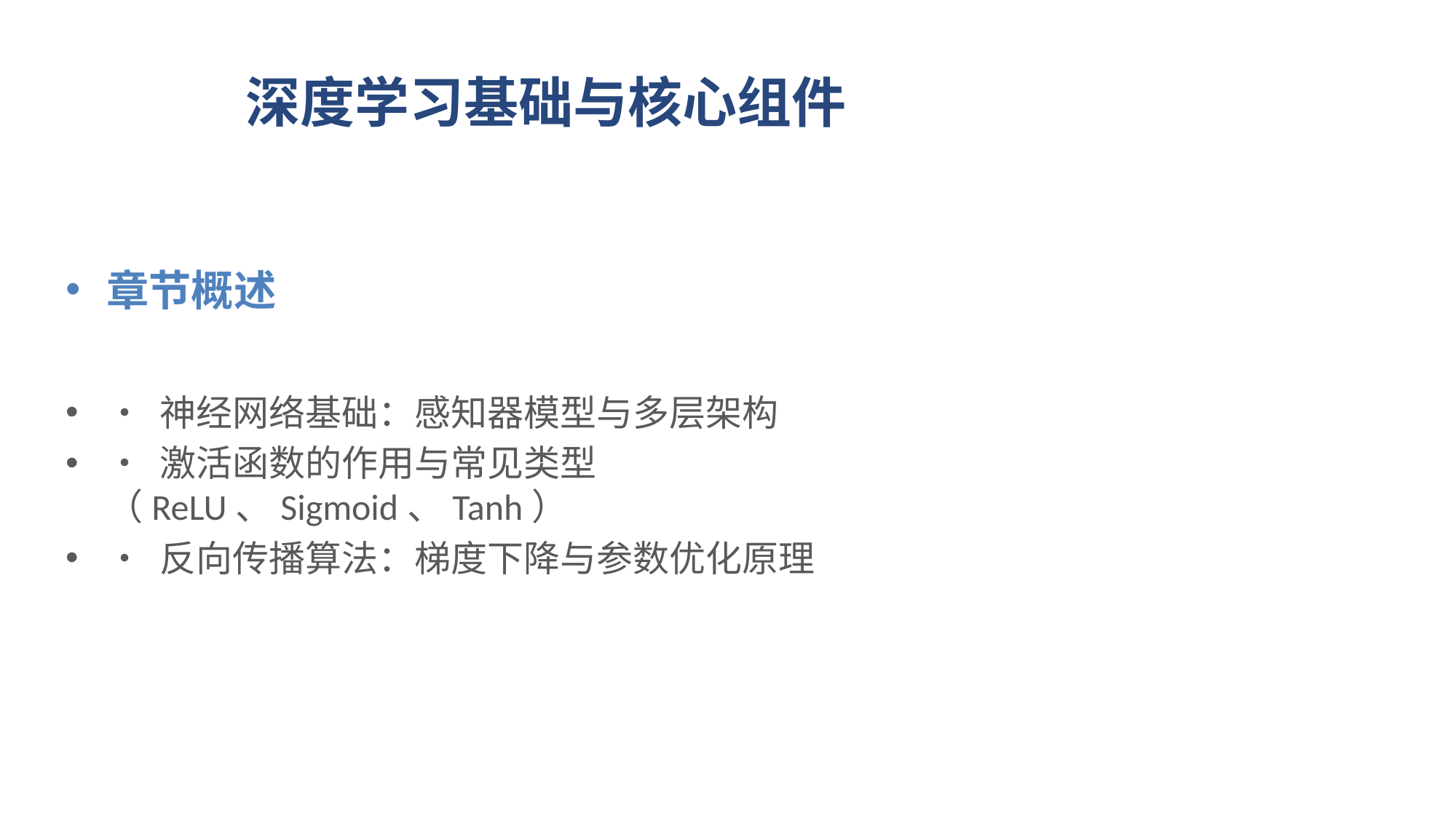

# 深度学习基础与核心组件

章节概述

• 神经网络基础：感知器模型与多层架构
• 激活函数的作用与常见类型（ReLU、Sigmoid、Tanh）
• 反向传播算法：梯度下降与参数优化原理